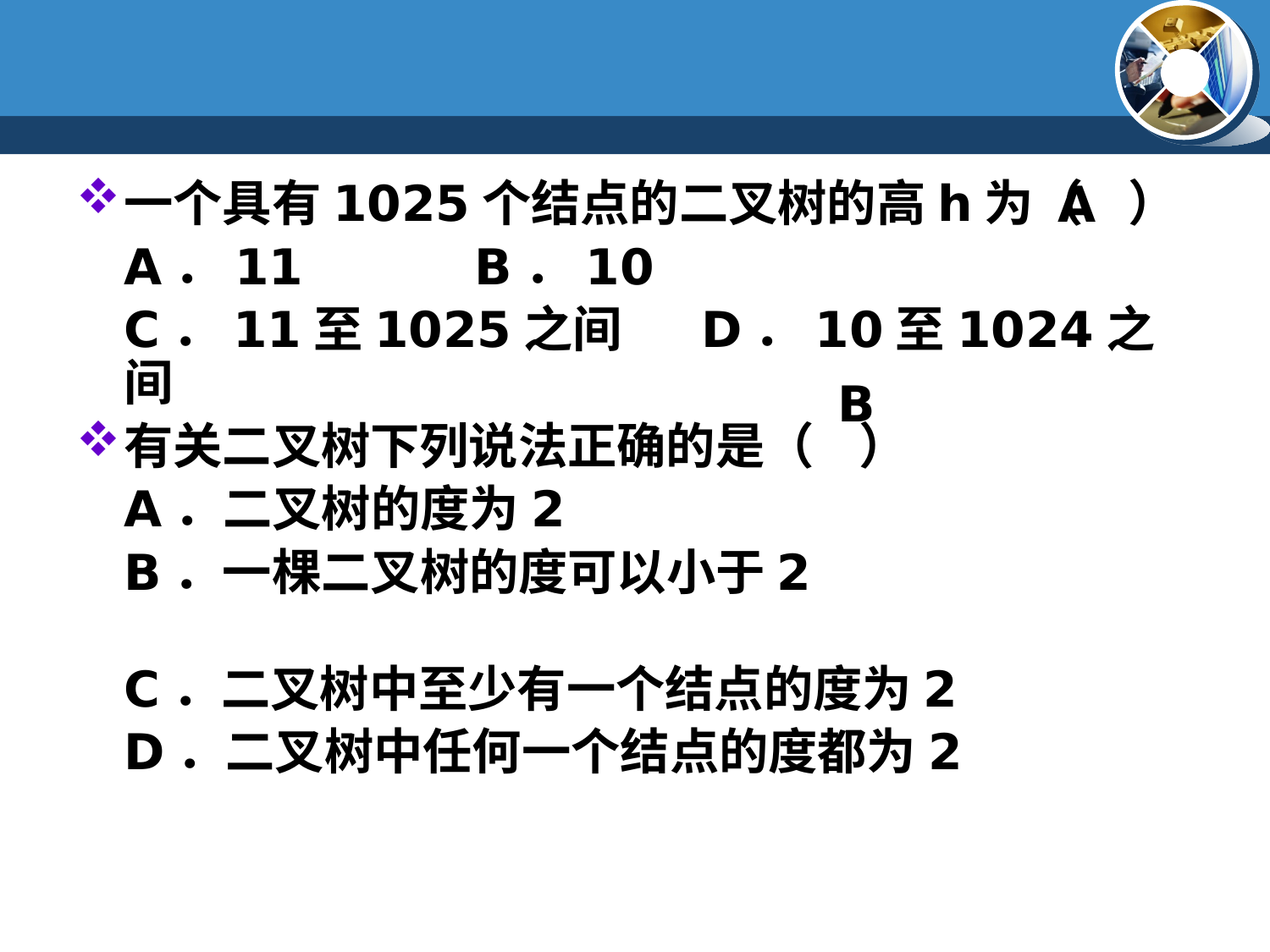

#
A
一个具有1025个结点的二叉树的高h为（    ）
	A．11          B．10
	C．11至1025之间      D．10至1024之间
有关二叉树下列说法正确的是（    ）
	A．二叉树的度为2
  	B．一棵二叉树的度可以小于2
	C．二叉树中至少有一个结点的度为2
	D．二叉树中任何一个结点的度都为2

B